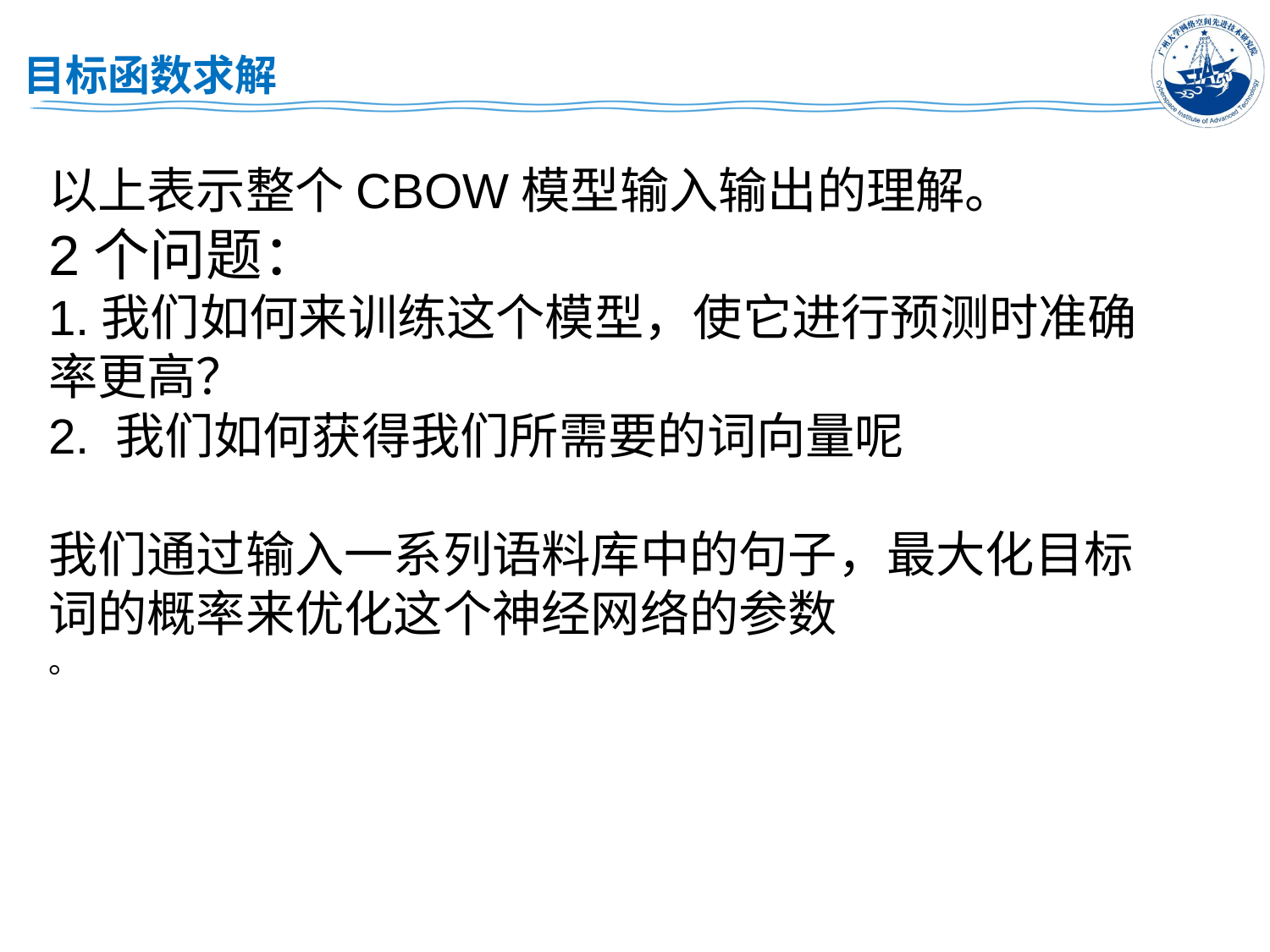

# 目标函数求解
以上表示整个CBOW模型输入输出的理解。
2个问题：
1.我们如何来训练这个模型，使它进行预测时准确率更高？
2. 我们如何获得我们所需要的词向量呢

我们通过输入一系列语料库中的句子，最大化目标词的概率来优化这个神经网络的参数
。